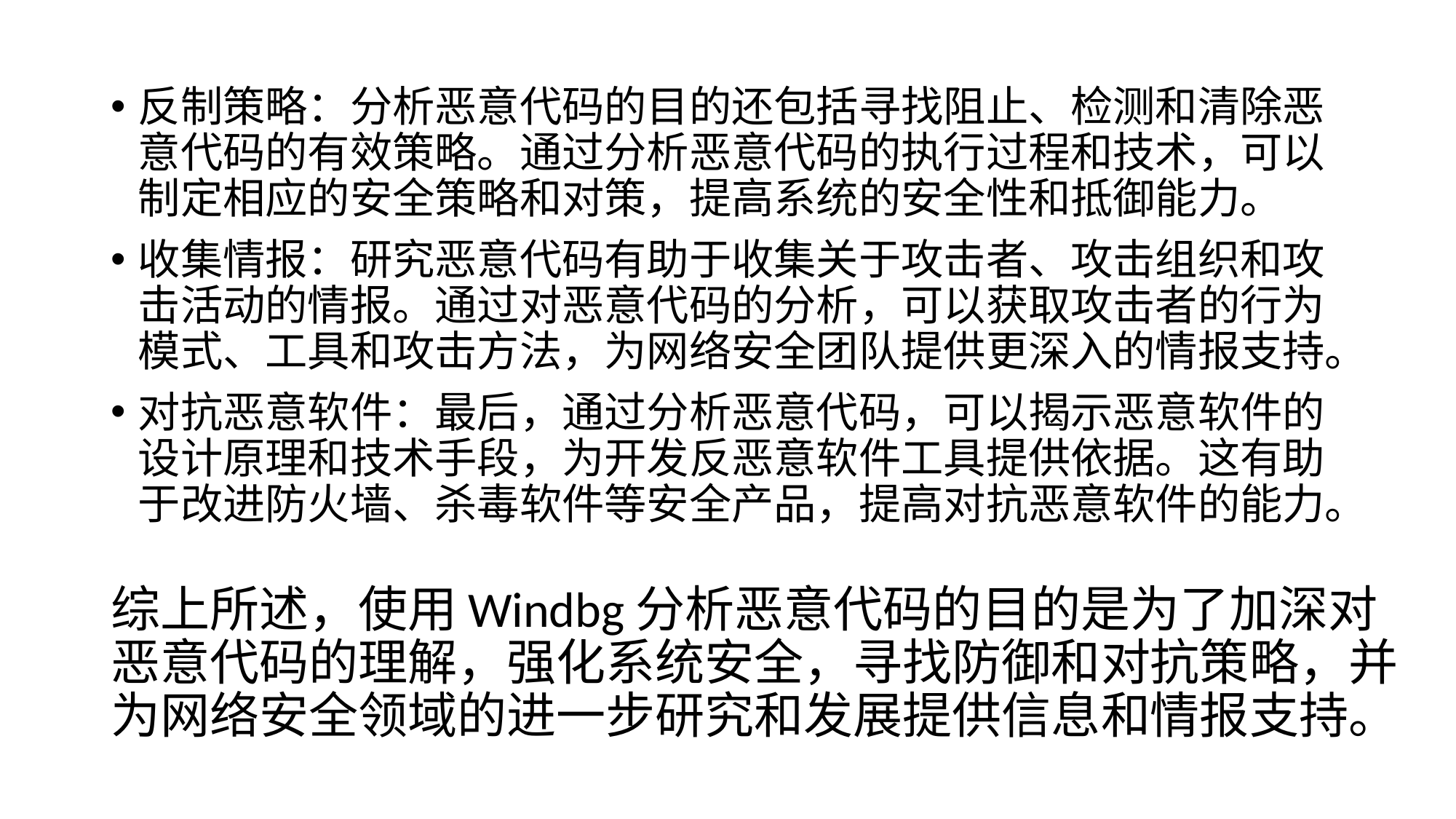

反制策略：分析恶意代码的目的还包括寻找阻止、检测和清除恶意代码的有效策略。通过分析恶意代码的执行过程和技术，可以制定相应的安全策略和对策，提高系统的安全性和抵御能力。
收集情报：研究恶意代码有助于收集关于攻击者、攻击组织和攻击活动的情报。通过对恶意代码的分析，可以获取攻击者的行为模式、工具和攻击方法，为网络安全团队提供更深入的情报支持。
对抗恶意软件：最后，通过分析恶意代码，可以揭示恶意软件的设计原理和技术手段，为开发反恶意软件工具提供依据。这有助于改进防火墙、杀毒软件等安全产品，提高对抗恶意软件的能力。
# 综上所述，使用Windbg分析恶意代码的目的是为了加深对恶意代码的理解，强化系统安全，寻找防御和对抗策略，并为网络安全领域的进一步研究和发展提供信息和情报支持。